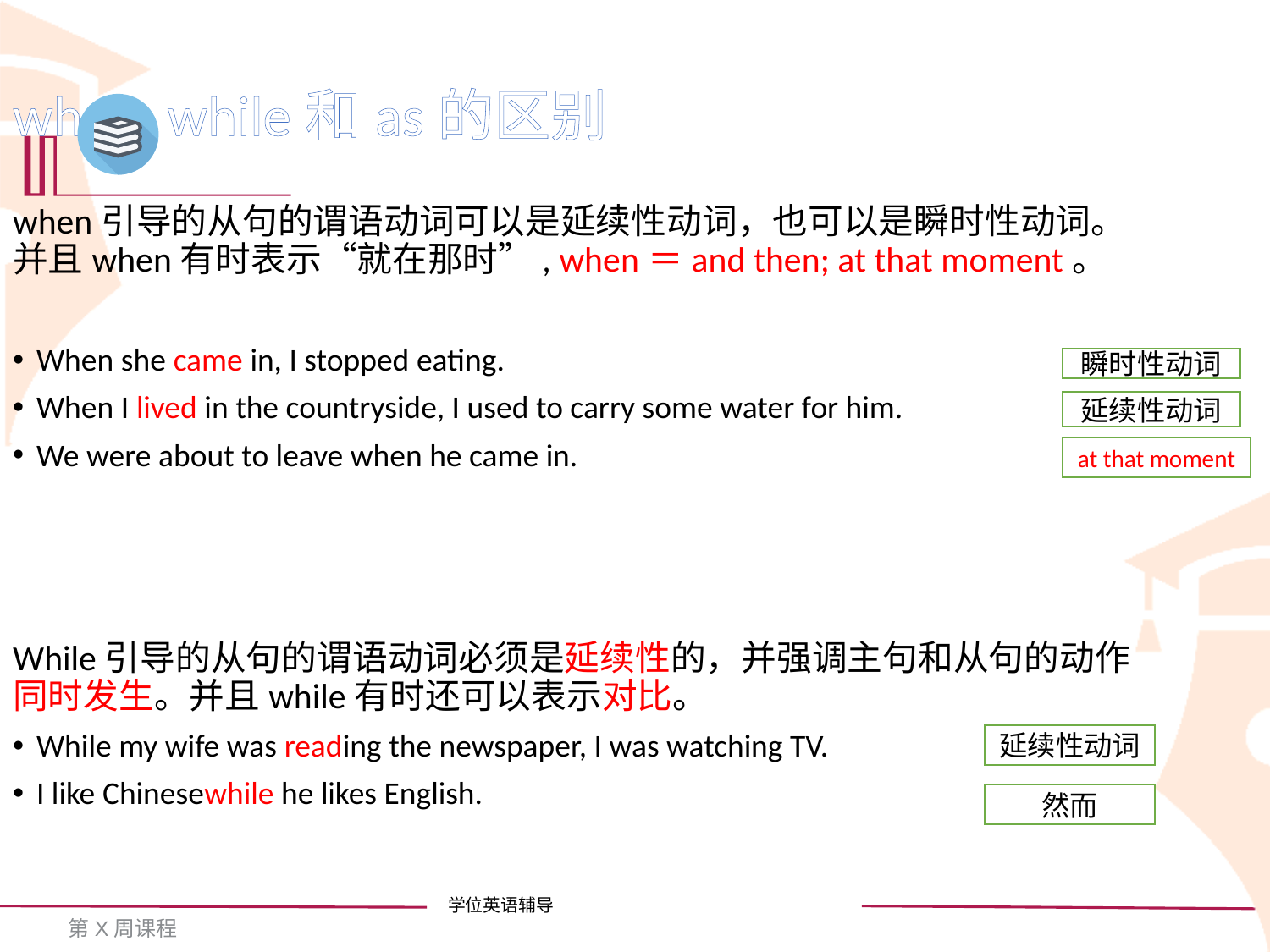

when, while和as的区别

when引导的从句的谓语动词可以是延续性动词，也可以是瞬时性动词。并且when有时表示“就在那时”, when＝and then; at that moment。

When she came in, I stopped eating.
When I lived in the countryside, I used to carry some water for him.
We were about to leave when he came in.

While引导的从句的谓语动词必须是延续性的，并强调主句和从句的动作同时发生。并且while有时还可以表示对比。
While my wife was reading the newspaper, I was watching TV.
I like Chinesewhile he likes English.

瞬时性动词
延续性动词
at that moment
延续性动词
然而